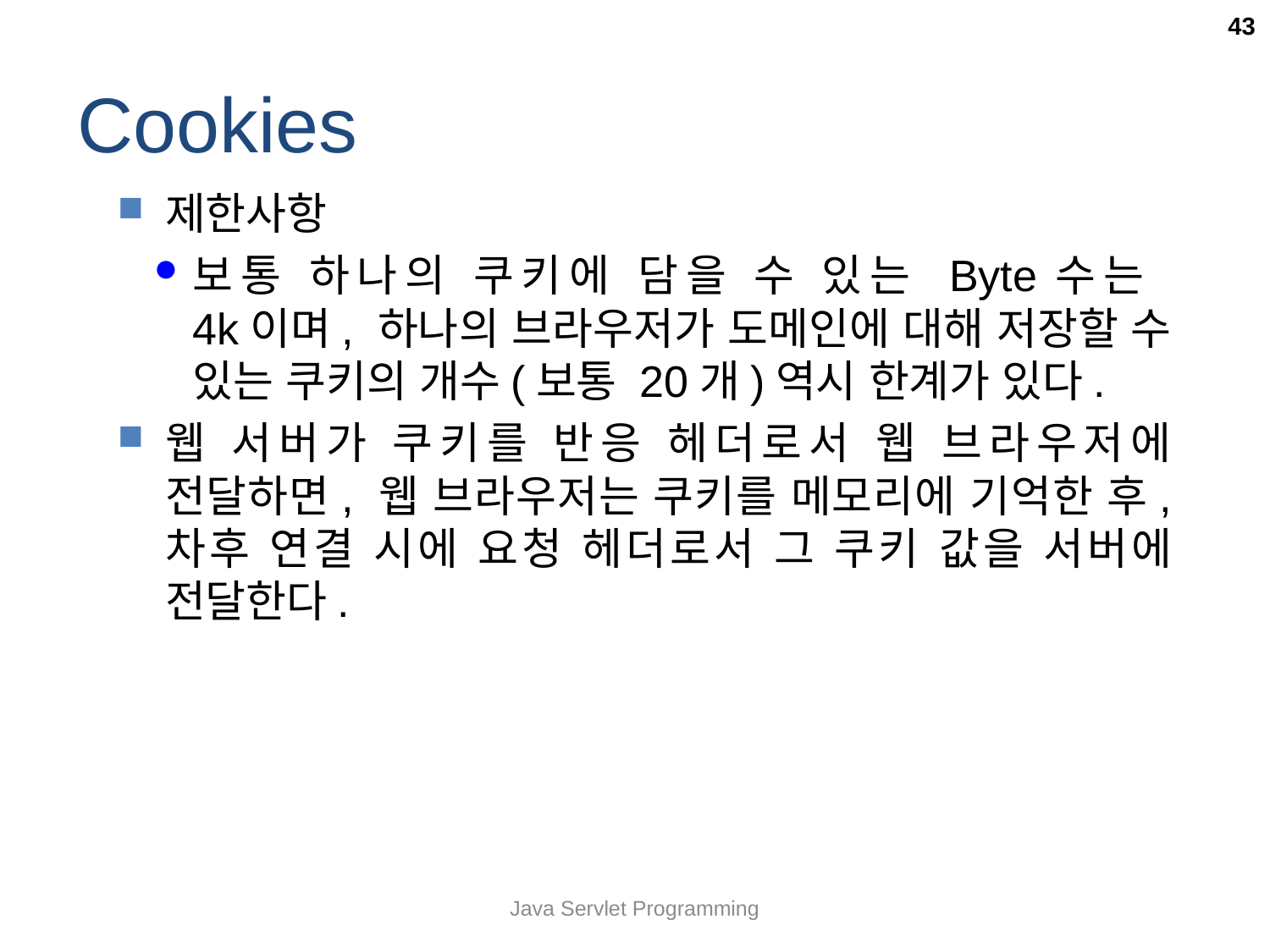

43
Cookies
제한사항
보통 하나의 쿠키에 담을 수 있는 Byte수는
4k이며, 하나의 브라우저가 도메인에 대해 저장할 수 있는 쿠키의 개수(보통 20개)역시 한계가 있다.
웹 서버가 쿠키를 반응 헤더로서 웹 브라우저에 전달하면, 웹 브라우저는 쿠키를 메모리에 기억한 후, 차후 연결 시에 요청 헤더로서 그 쿠키 값을 서버에 전달한다.

Java Servlet Programming